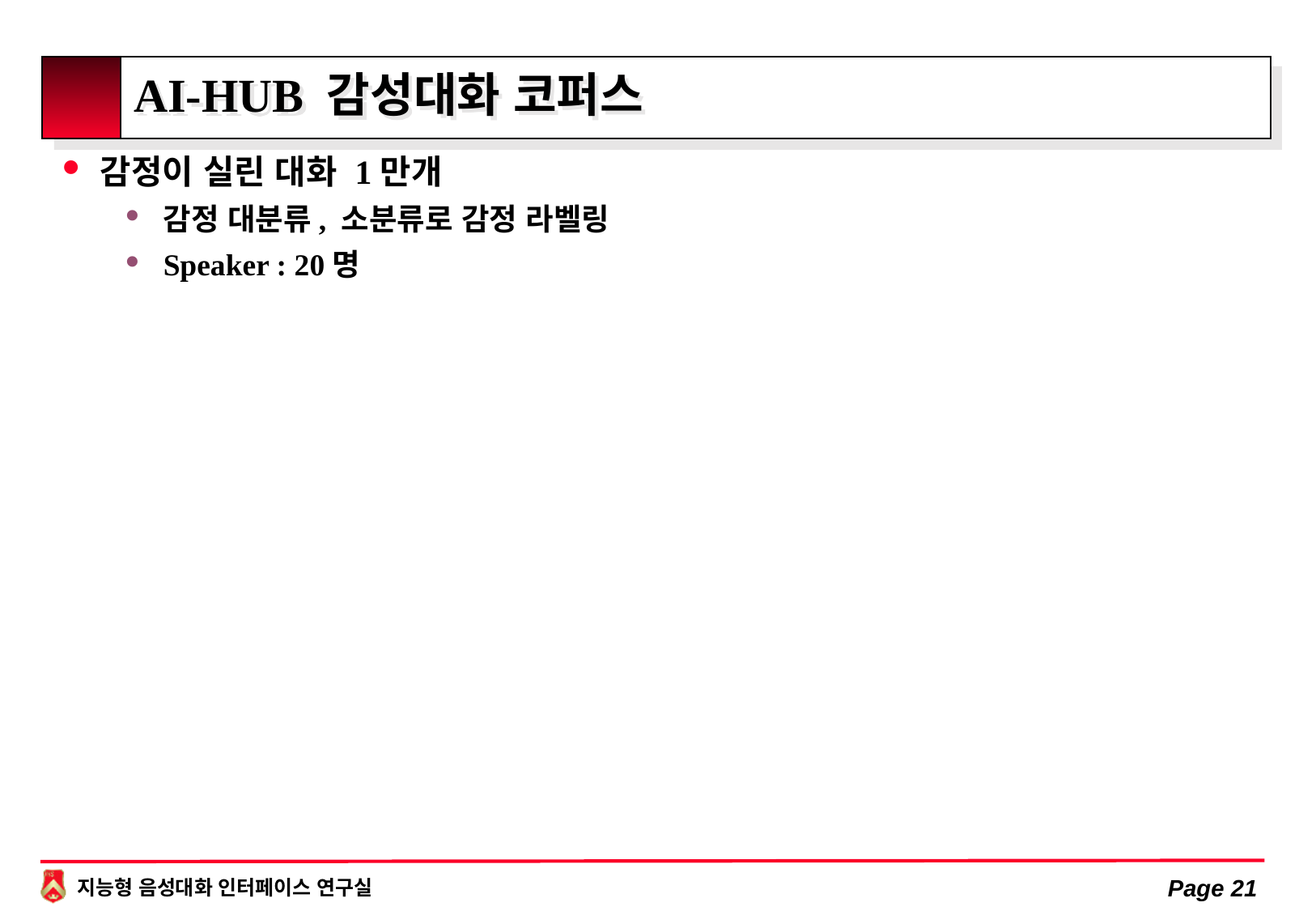

# AI-HUB 감성대화 코퍼스
감정이 실린 대화 1만개
감정 대분류, 소분류로 감정 라벨링
Speaker : 20명

Page 21